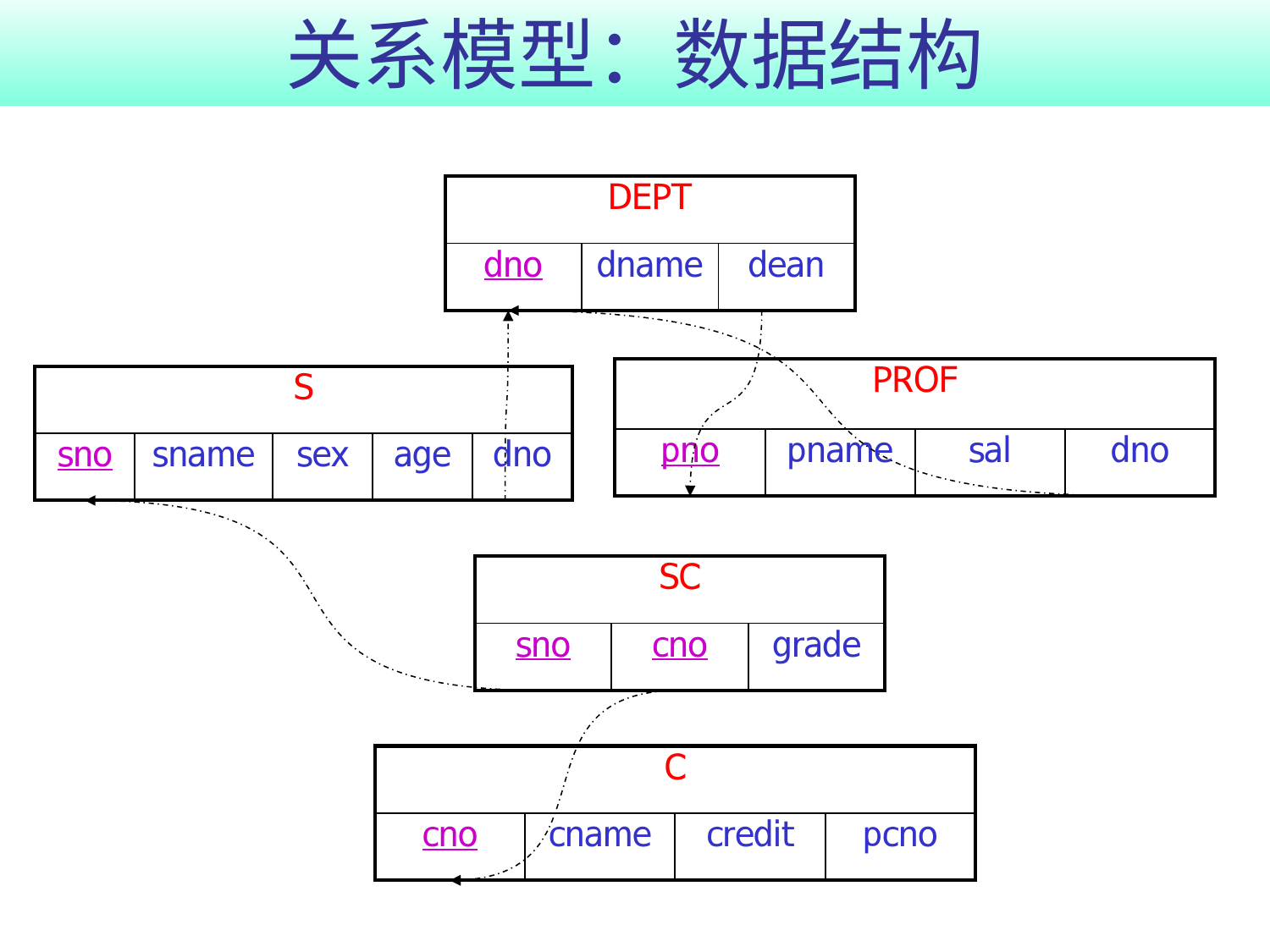

# 关系模型：数据结构
| DEPT |  |  |
| --- | --- | --- |
| dno | dname | dean |
| PROF |  |  |  |
| --- | --- | --- | --- |
| pno | pname | sal | dno |
| S |  |  |  |  |
| --- | --- | --- | --- | --- |
| sno | sname | sex | age | dno |
| SC |  |  |
| --- | --- | --- |
| sno | cno | grade |
| C |  |  |  |
| --- | --- | --- | --- |
| cno | cname | credit | pcno |